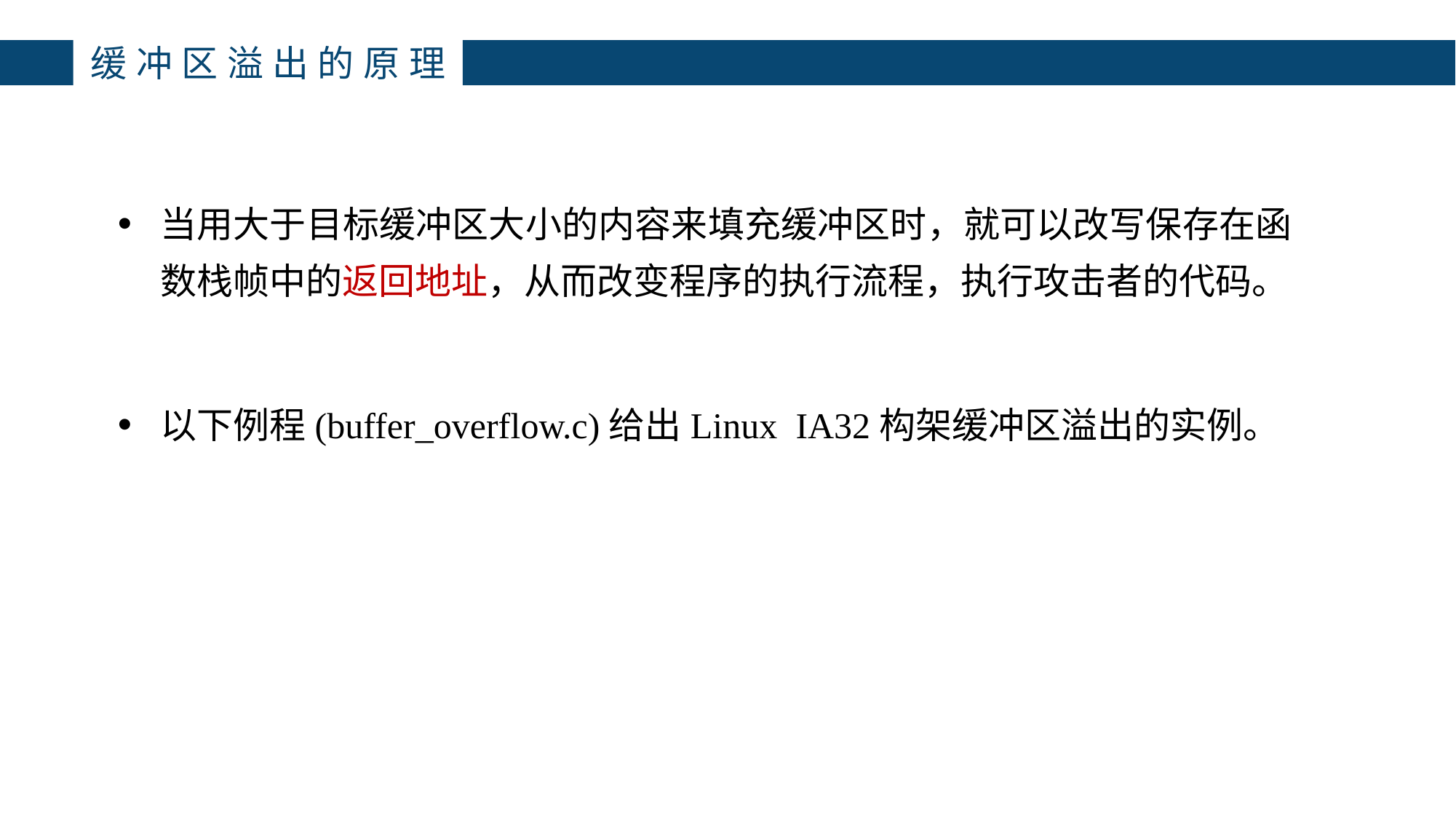

缓冲区溢出的原理

当用大于目标缓冲区大小的内容来填充缓冲区时，就可以改写保存在函数栈帧中的返回地址，从而改变程序的执行流程，执行攻击者的代码。

以下例程(buffer_overflow.c)给出Linux  IA32构架缓冲区溢出的实例。